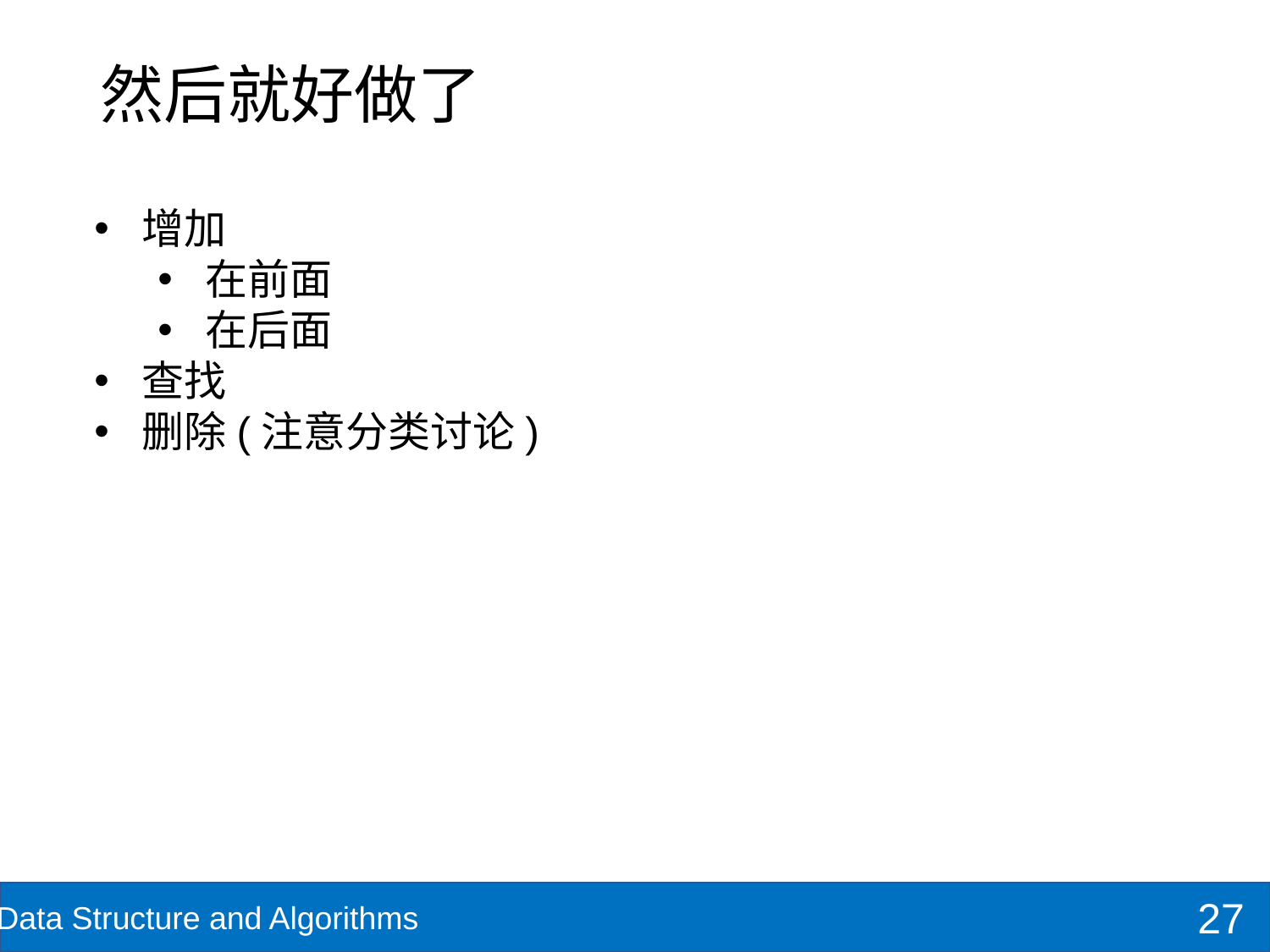

# 然后就好做了
增加
在前面
在后面
查找
删除(注意分类讨论)
27